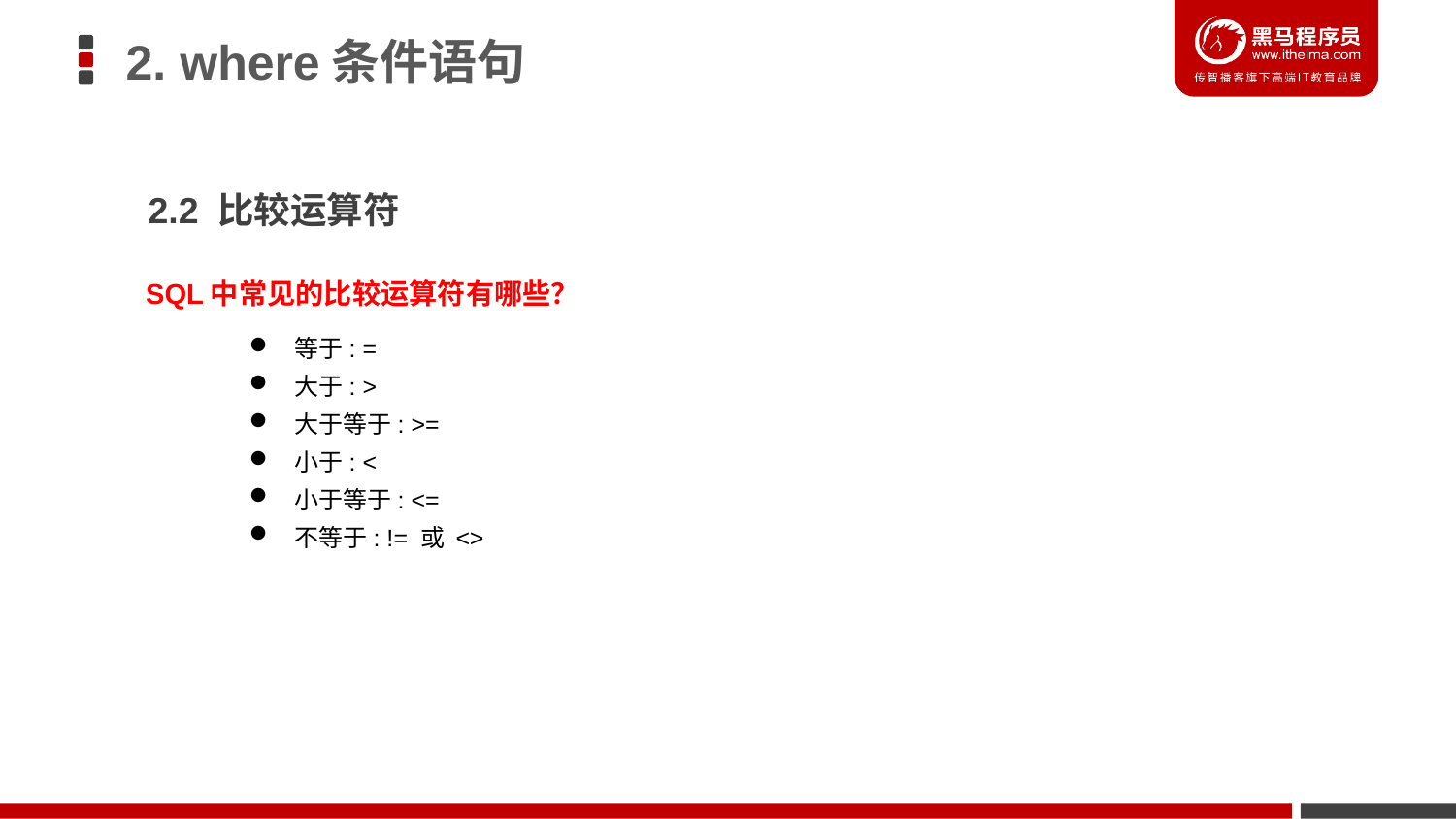

2. where条件语句
2.2 比较运算符
SQL中常见的比较运算符有哪些？
等于: =
大于: >
大于等于: >=
小于: <
小于等于: <=
不等于: != 或 <>